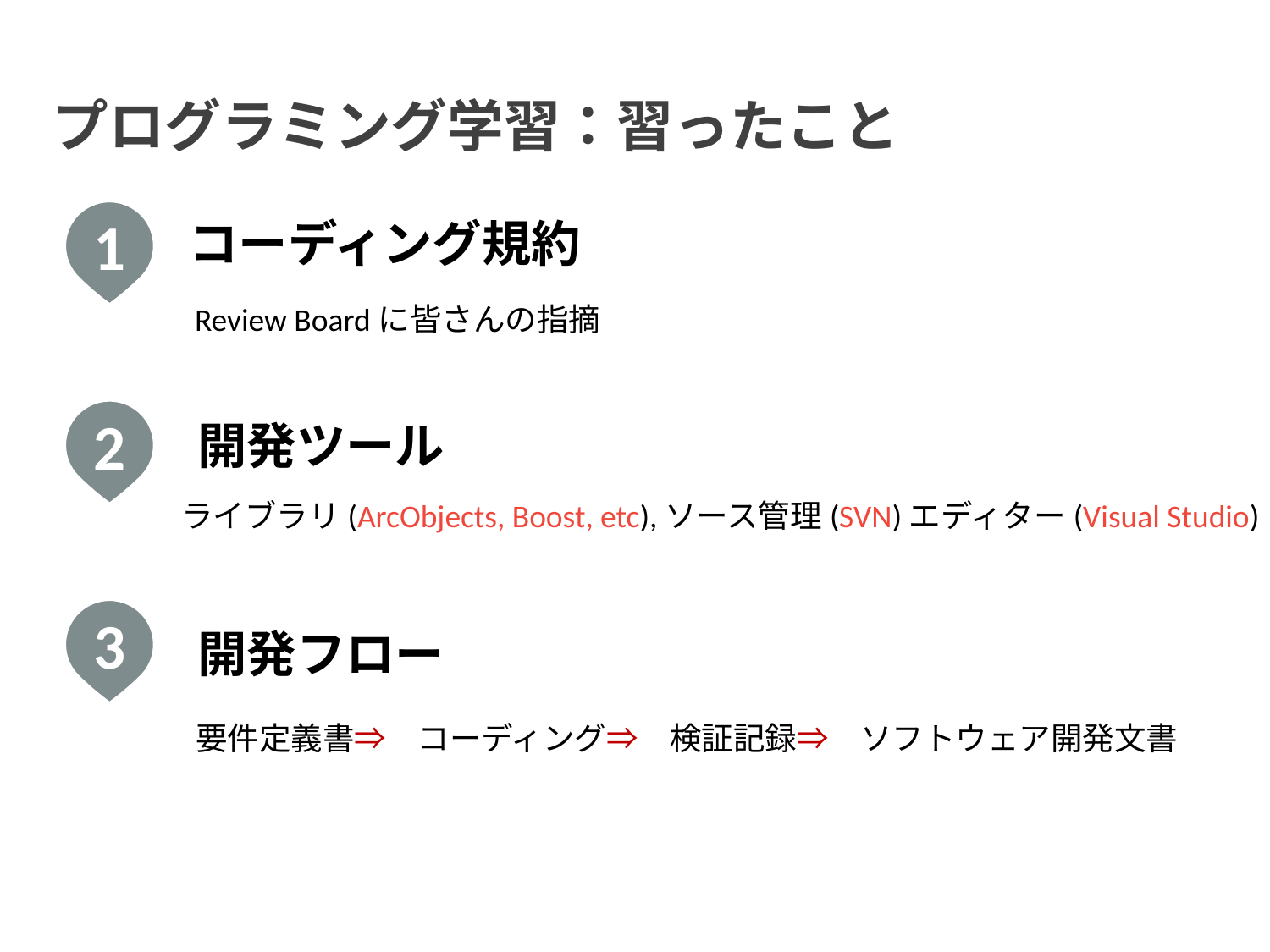

プログラミング学習：習ったこと
1

コーディング規約
Review Boardに皆さんの指摘
2

開発ツール
ライブラリ(ArcObjects, Boost, etc),ソース管理(SVN)エディター(Visual Studio)

3

開発フロー
要件定義書⇒　コーディング⇒　検証記録⇒　ソフトウェア開発文書